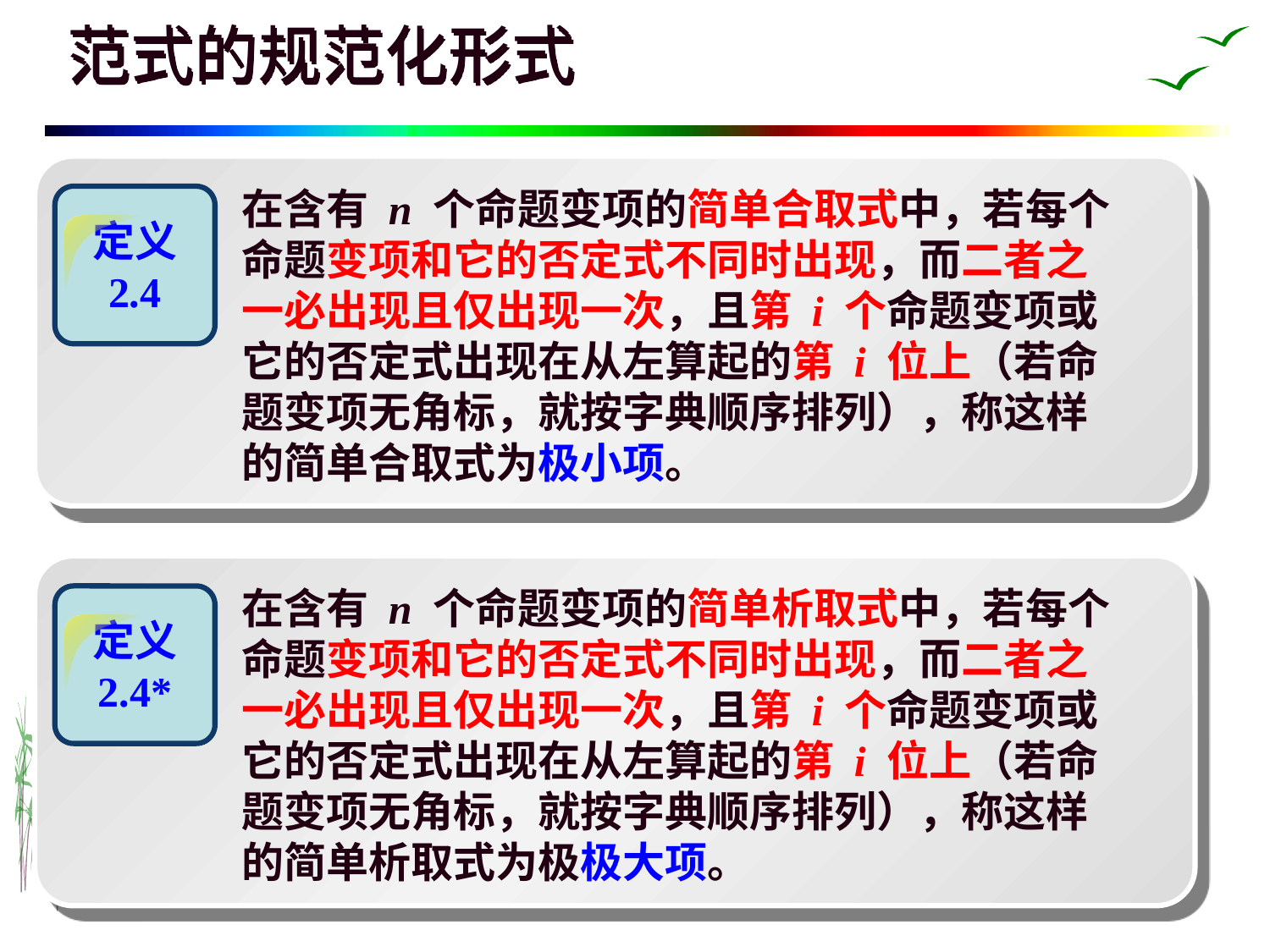

# 范式的规范化形式

在含有 n 个命题变项的简单合取式中，若每个命题变项和它的否定式不同时出现，而二者之一必出现且仅出现一次，且第 i 个命题变项或它的否定式出现在从左算起的第 i 位上（若命题变项无角标，就按字典顺序排列），称这样的简单合取式为极小项。
定义
2.4

在含有 n 个命题变项的简单析取式中，若每个命题变项和它的否定式不同时出现，而二者之一必出现且仅出现一次，且第 i 个命题变项或它的否定式出现在从左算起的第 i 位上（若命题变项无角标，就按字典顺序排列），称这样的简单析取式为极极大项。
定义
2.4*